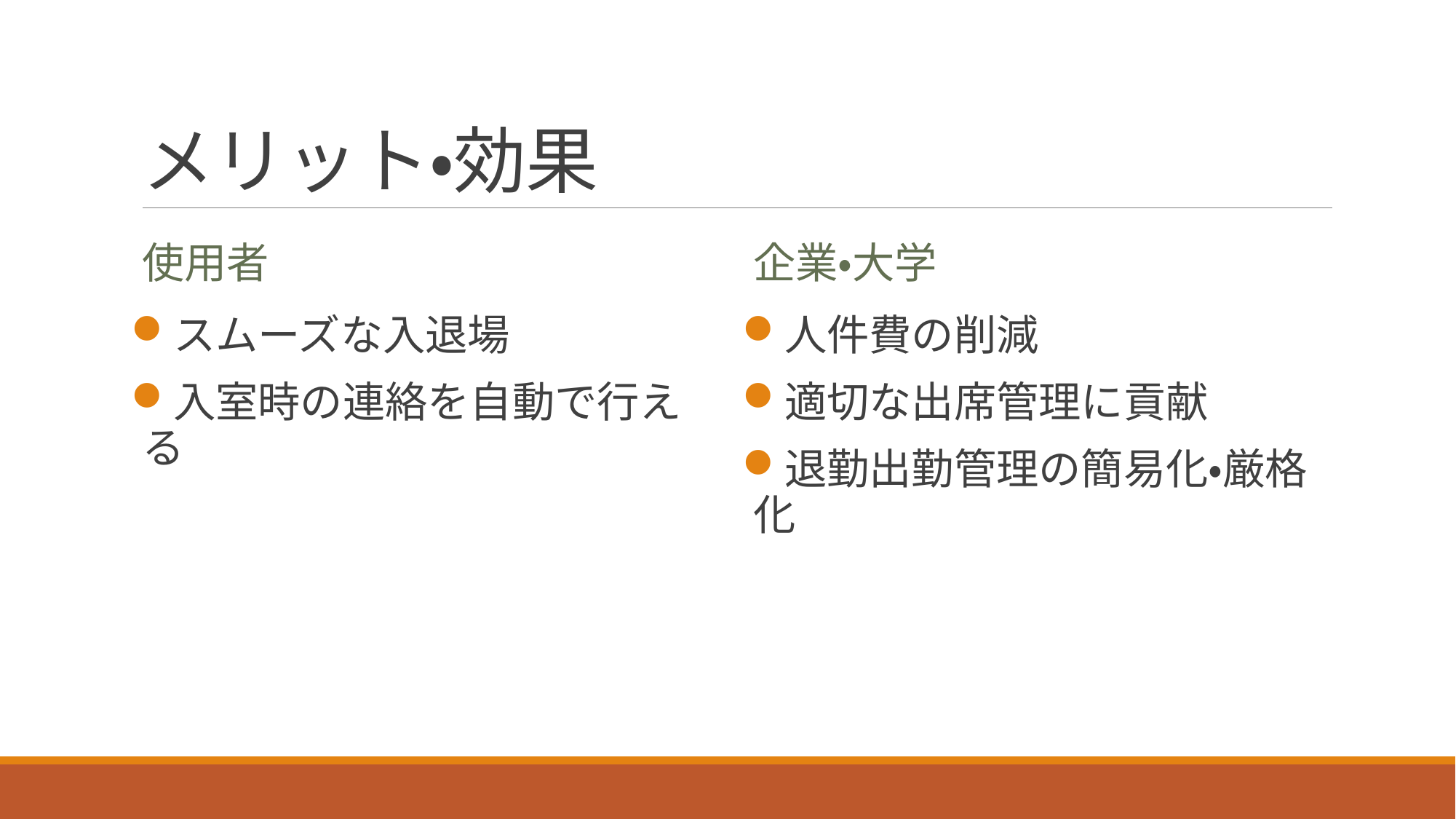

# メリット・効果
使用者
企業・大学
スムーズな入退場
入室時の連絡を自動で行える
人件費の削減
適切な出席管理に貢献
退勤出勤管理の簡易化・厳格化